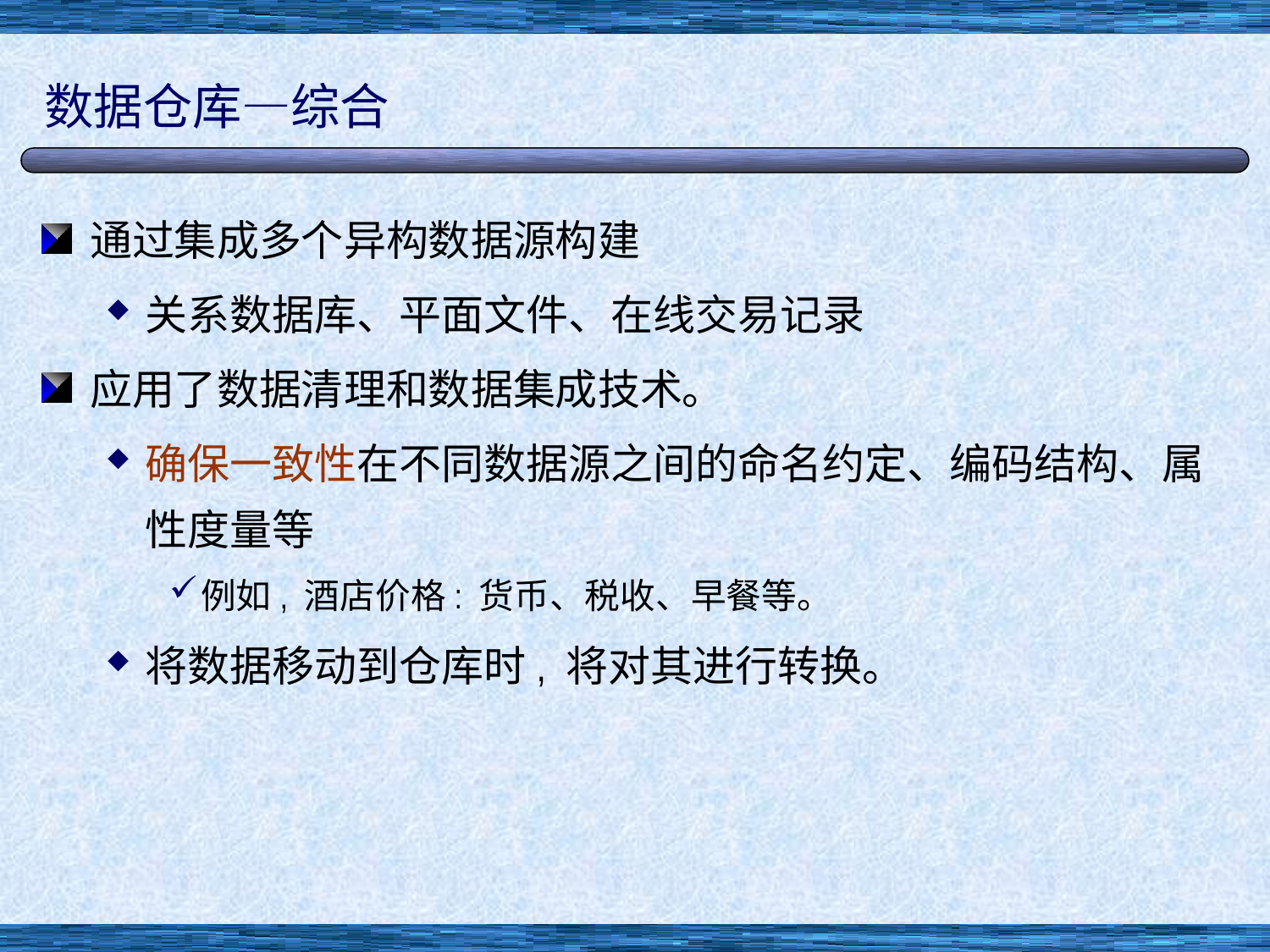

# 数据仓库—综合
通过集成多个异构数据源构建
关系数据库、平面文件、在线交易记录
应用了数据清理和数据集成技术。
确保一致性在不同数据源之间的命名约定、编码结构、属性度量等
例如, 酒店价格: 货币、税收、早餐等。
将数据移动到仓库时, 将对其进行转换。